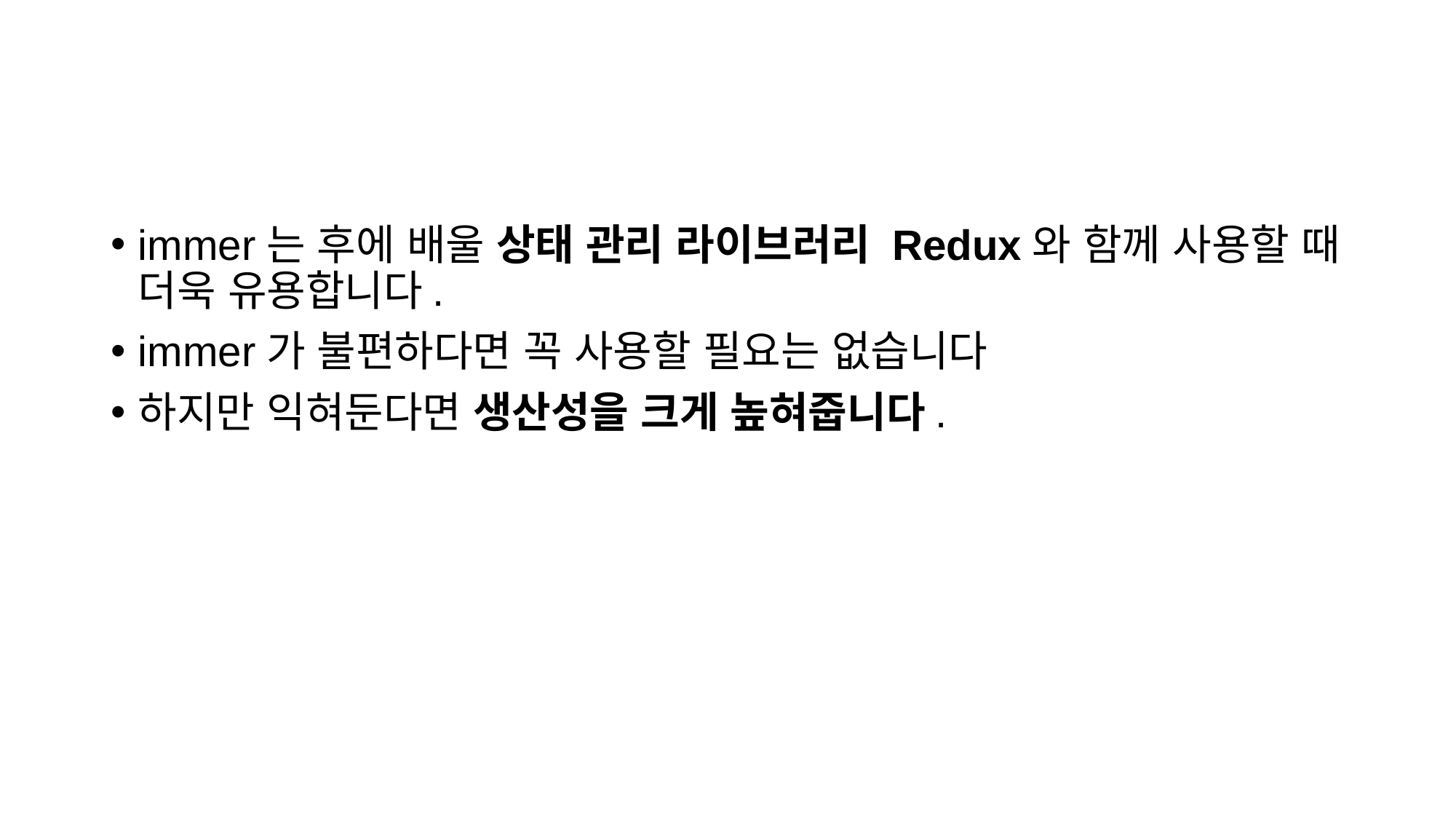

#
immer는 후에 배울 상태 관리 라이브러리 Redux와 함께 사용할 때 더욱 유용합니다.
immer가 불편하다면 꼭 사용할 필요는 없습니다
하지만 익혀둔다면 생산성을 크게 높혀줍니다.